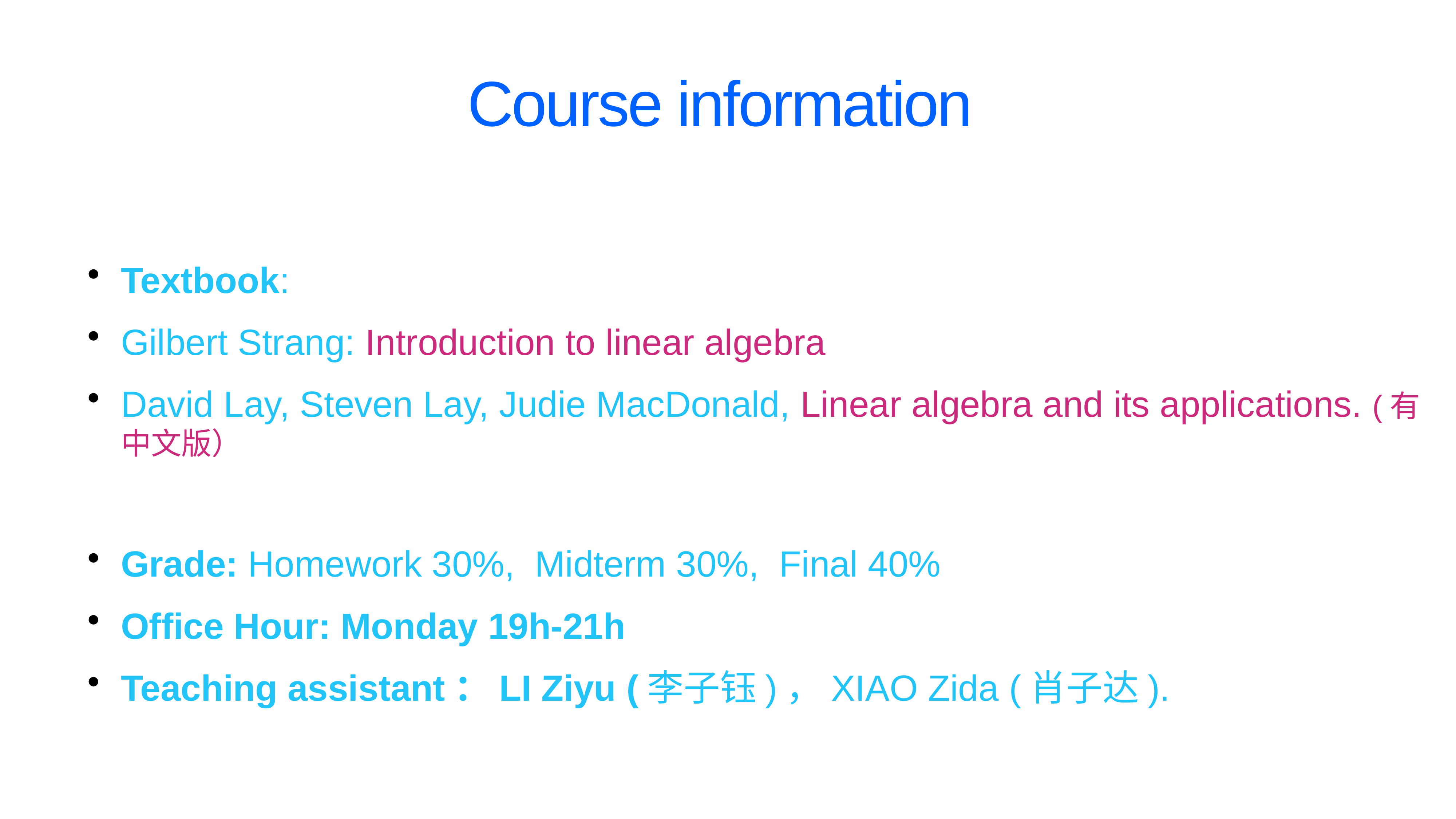

# Course information
Textbook:
Gilbert Strang: Introduction to linear algebra
David Lay, Steven Lay, Judie MacDonald, Linear algebra and its applications. (有中文版）

Grade: Homework 30%,  Midterm 30%,  Final 40%
Office Hour: Monday 19h-21h
Teaching assistant：LI Ziyu (李子钰)，XIAO Zida (肖子达).